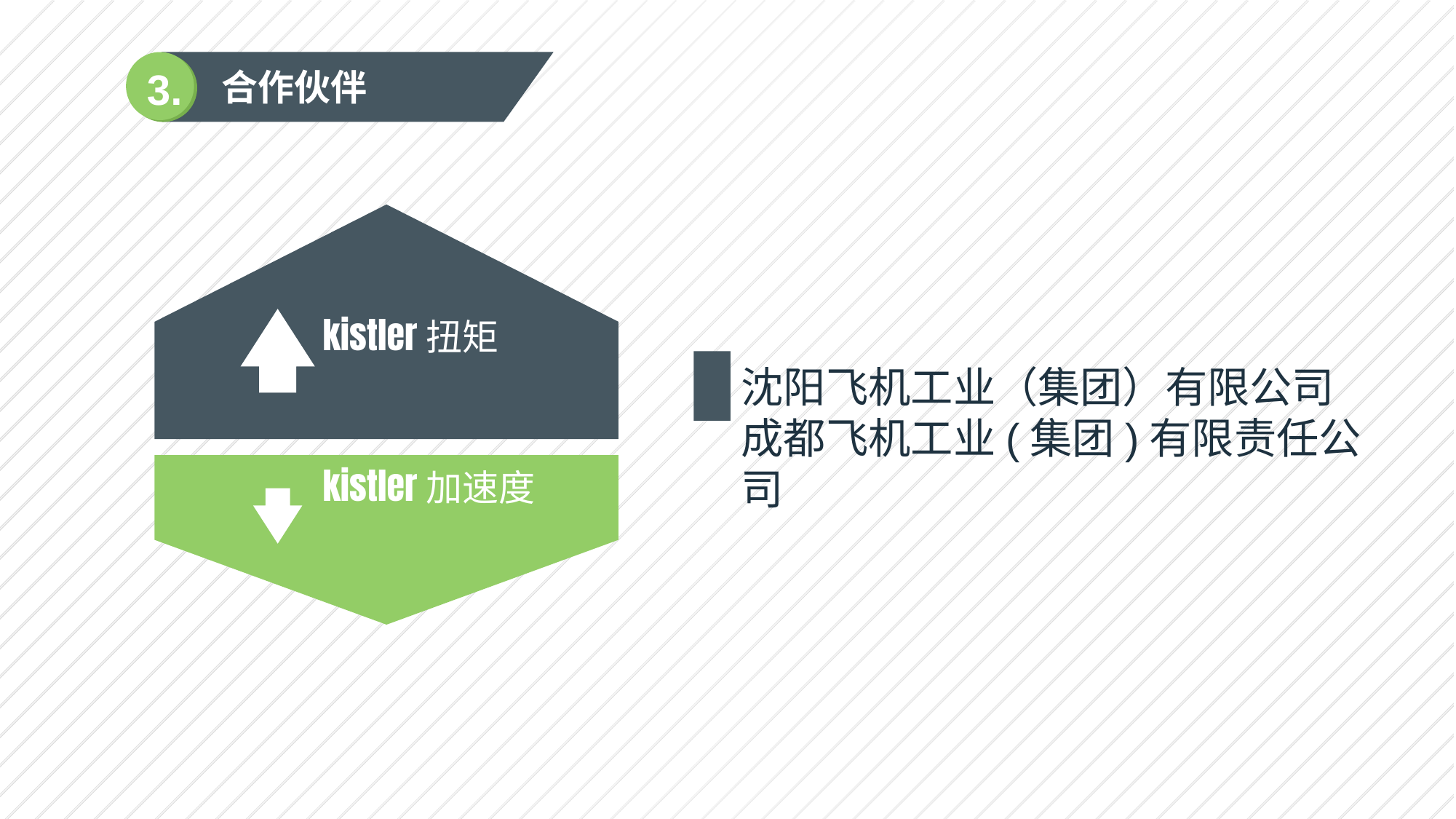

3.
合作伙伴

kistler扭矩

kistler加速度

沈阳飞机工业（集团）有限公司
成都飞机工业(集团)有限责任公司